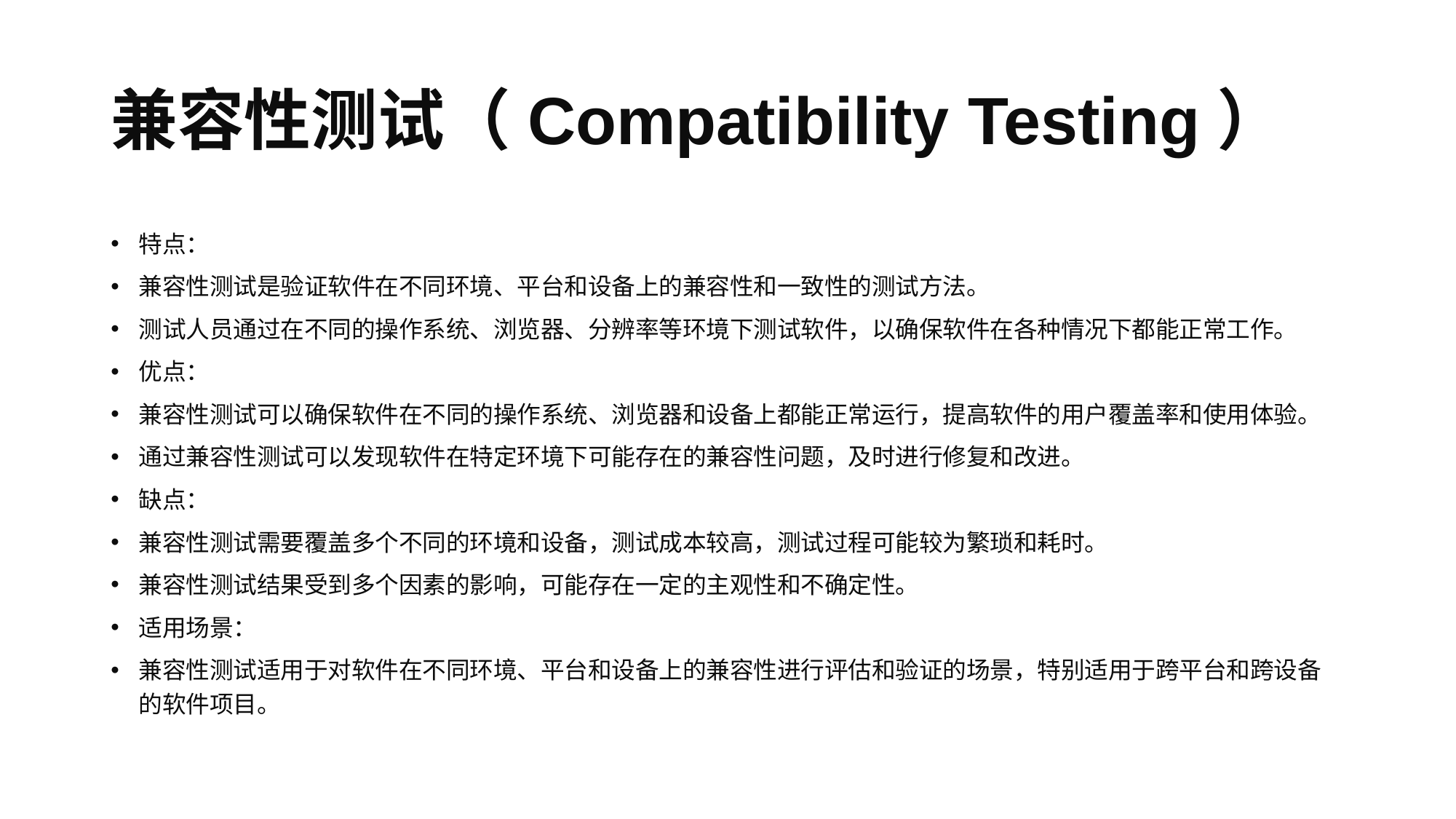

# 兼容性测试（Compatibility Testing）
特点：
兼容性测试是验证软件在不同环境、平台和设备上的兼容性和一致性的测试方法。
测试人员通过在不同的操作系统、浏览器、分辨率等环境下测试软件，以确保软件在各种情况下都能正常工作。
优点：
兼容性测试可以确保软件在不同的操作系统、浏览器和设备上都能正常运行，提高软件的用户覆盖率和使用体验。
通过兼容性测试可以发现软件在特定环境下可能存在的兼容性问题，及时进行修复和改进。
缺点：
兼容性测试需要覆盖多个不同的环境和设备，测试成本较高，测试过程可能较为繁琐和耗时。
兼容性测试结果受到多个因素的影响，可能存在一定的主观性和不确定性。
适用场景：
兼容性测试适用于对软件在不同环境、平台和设备上的兼容性进行评估和验证的场景，特别适用于跨平台和跨设备的软件项目。